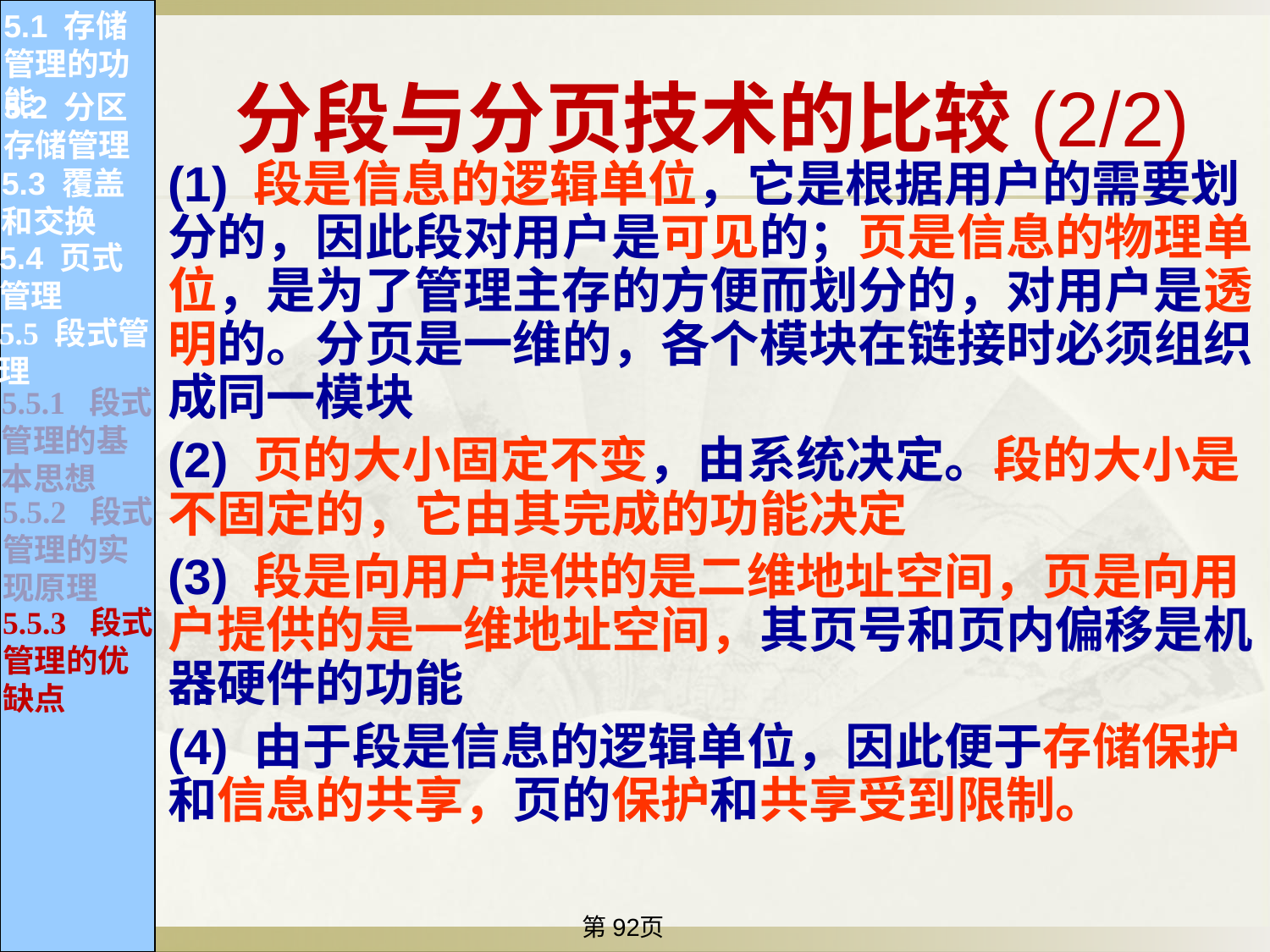

5.1 存储管理的功能
分段与分页技术的比较(2/2)
5.2 分区存储管理
5.3 覆盖和交换
(1) 段是信息的逻辑单位，它是根据用户的需要划分的，因此段对用户是可见的；页是信息的物理单位，是为了管理主存的方便而划分的，对用户是透明的。分页是一维的，各个模块在链接时必须组织成同一模块
(2) 页的大小固定不变，由系统决定。段的大小是不固定的，它由其完成的功能决定
(3) 段是向用户提供的是二维地址空间，页是向用户提供的是一维地址空间，其页号和页内偏移是机器硬件的功能
(4) 由于段是信息的逻辑单位，因此便于存储保护和信息的共享，页的保护和共享受到限制。

5.4 页式管理
5.5 段式管理
5.5.1  段式管理的基本思想
5.5.2  段式管理的实现原理
5.5.3  段式管理的优缺点